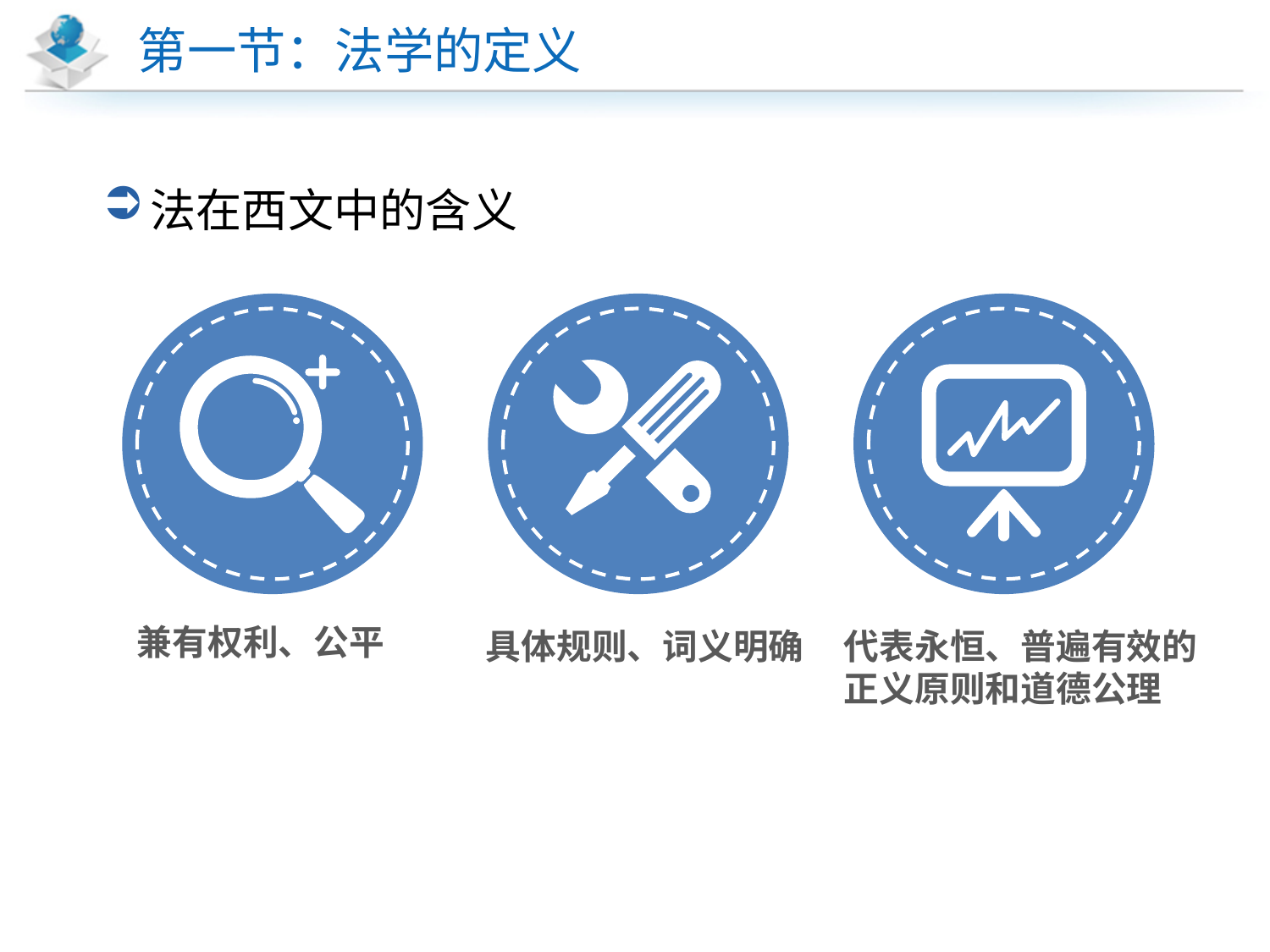

# 第一节：法学的定义
法在西文中的含义

兼有权利、公平

具体规则、词义明确

代表永恒、普遍有效的正义原则和道德公理